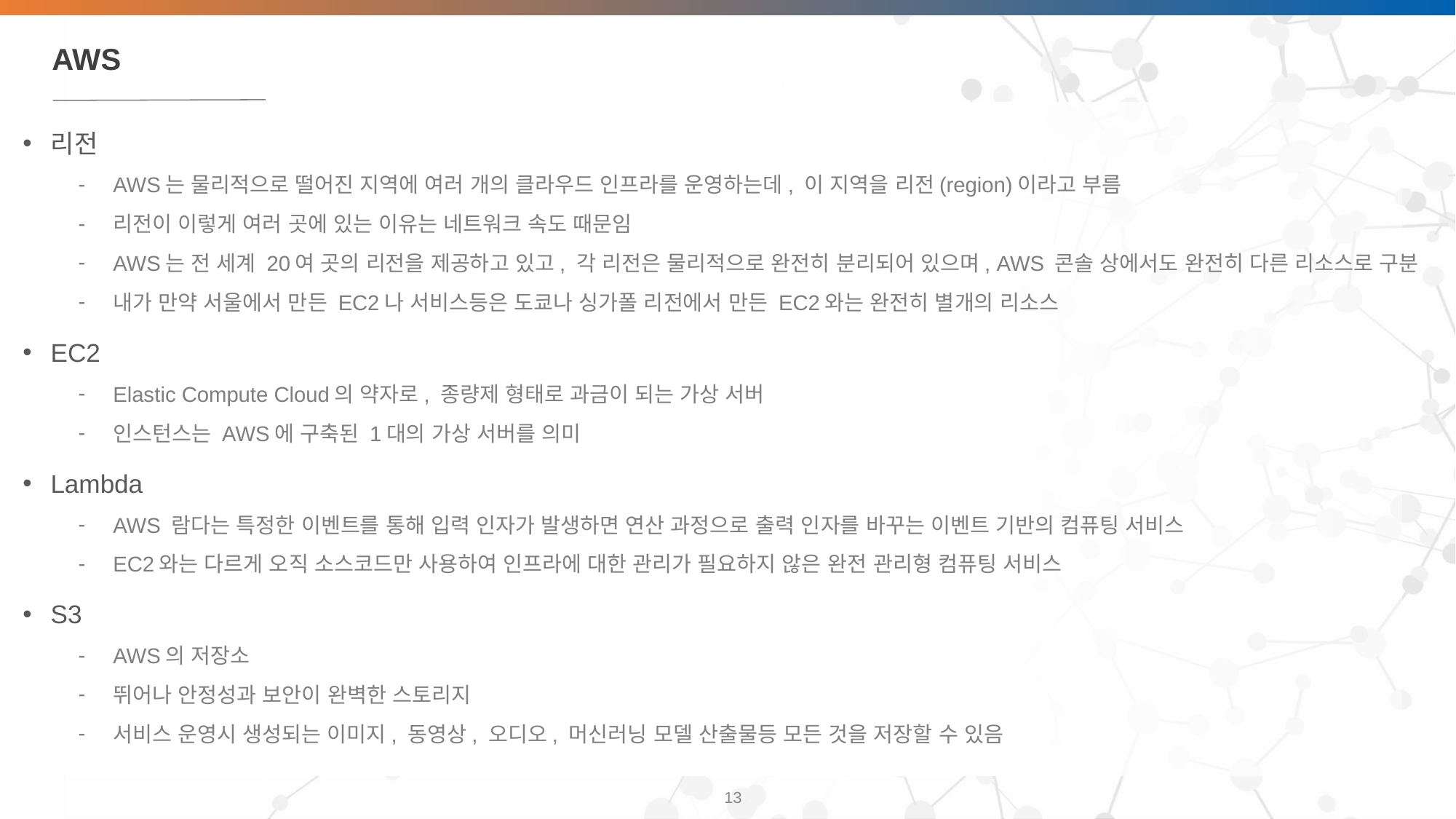

# AWS
리전
AWS는 물리적으로 떨어진 지역에 여러 개의 클라우드 인프라를 운영하는데, 이 지역을 리전(region)이라고 부름
리전이 이렇게 여러 곳에 있는 이유는 네트워크 속도 때문임
AWS는 전 세계 20여 곳의 리전을 제공하고 있고, 각 리전은 물리적으로 완전히 분리되어 있으며, AWS 콘솔 상에서도 완전히 다른 리소스로 구분
내가 만약 서울에서 만든 EC2나 서비스등은 도쿄나 싱가폴 리전에서 만든 EC2와는 완전히 별개의 리소스
EC2
Elastic Compute Cloud의 약자로, 종량제 형태로 과금이 되는 가상 서버
인스턴스는 AWS에 구축된 1대의 가상 서버를 의미
Lambda
AWS 람다는 특정한 이벤트를 통해 입력 인자가 발생하면 연산 과정으로 출력 인자를 바꾸는 이벤트 기반의 컴퓨팅 서비스
EC2와는 다르게 오직 소스코드만 사용하여 인프라에 대한 관리가 필요하지 않은 완전 관리형 컴퓨팅 서비스
S3
AWS의 저장소
뛰어나 안정성과 보안이 완벽한 스토리지
서비스 운영시 생성되는 이미지, 동영상, 오디오, 머신러닝 모델 산출물등 모든 것을 저장할 수 있음
13